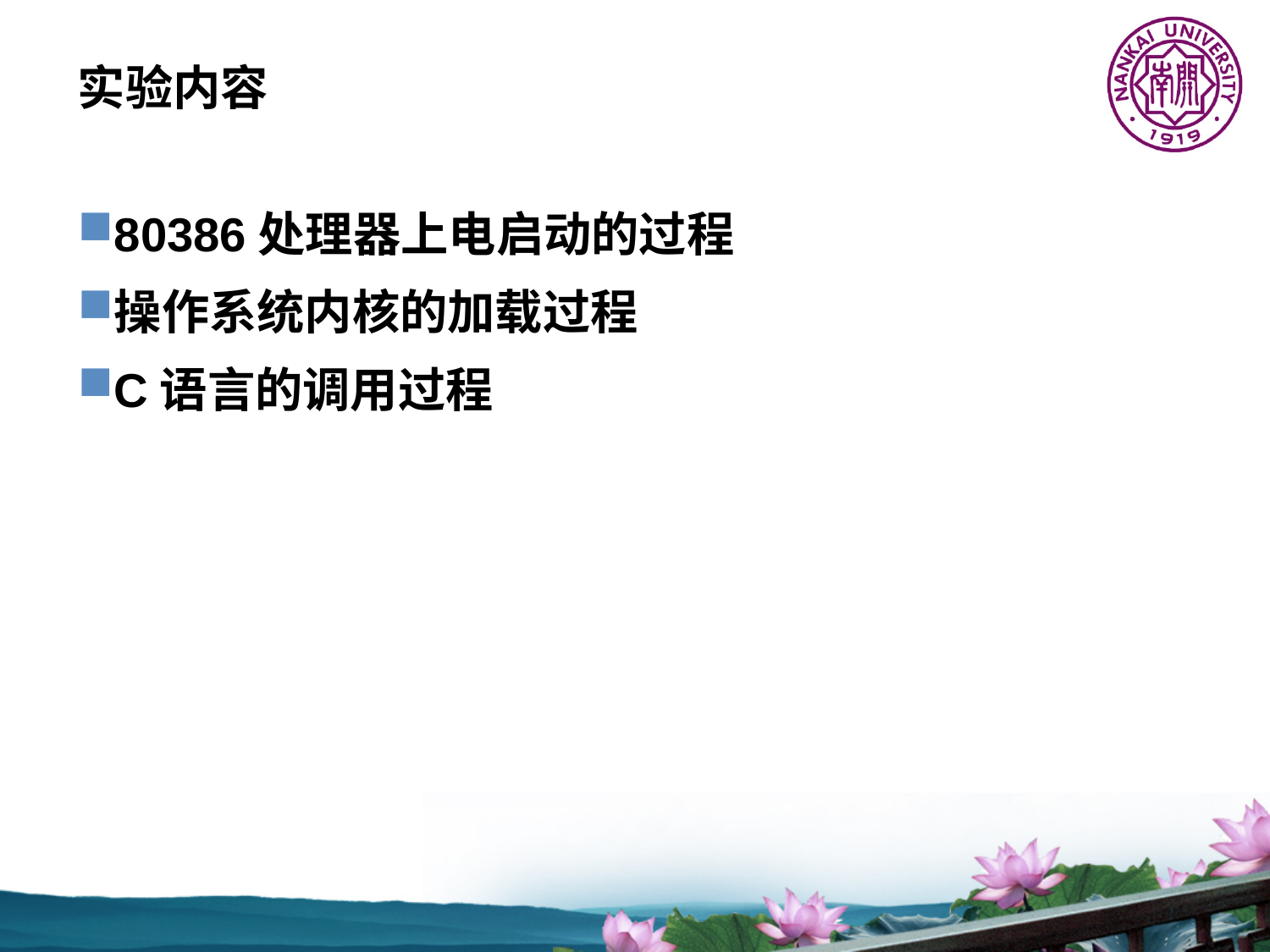

# 实验内容
80386处理器上电启动的过程
操作系统内核的加载过程
C语言的调用过程